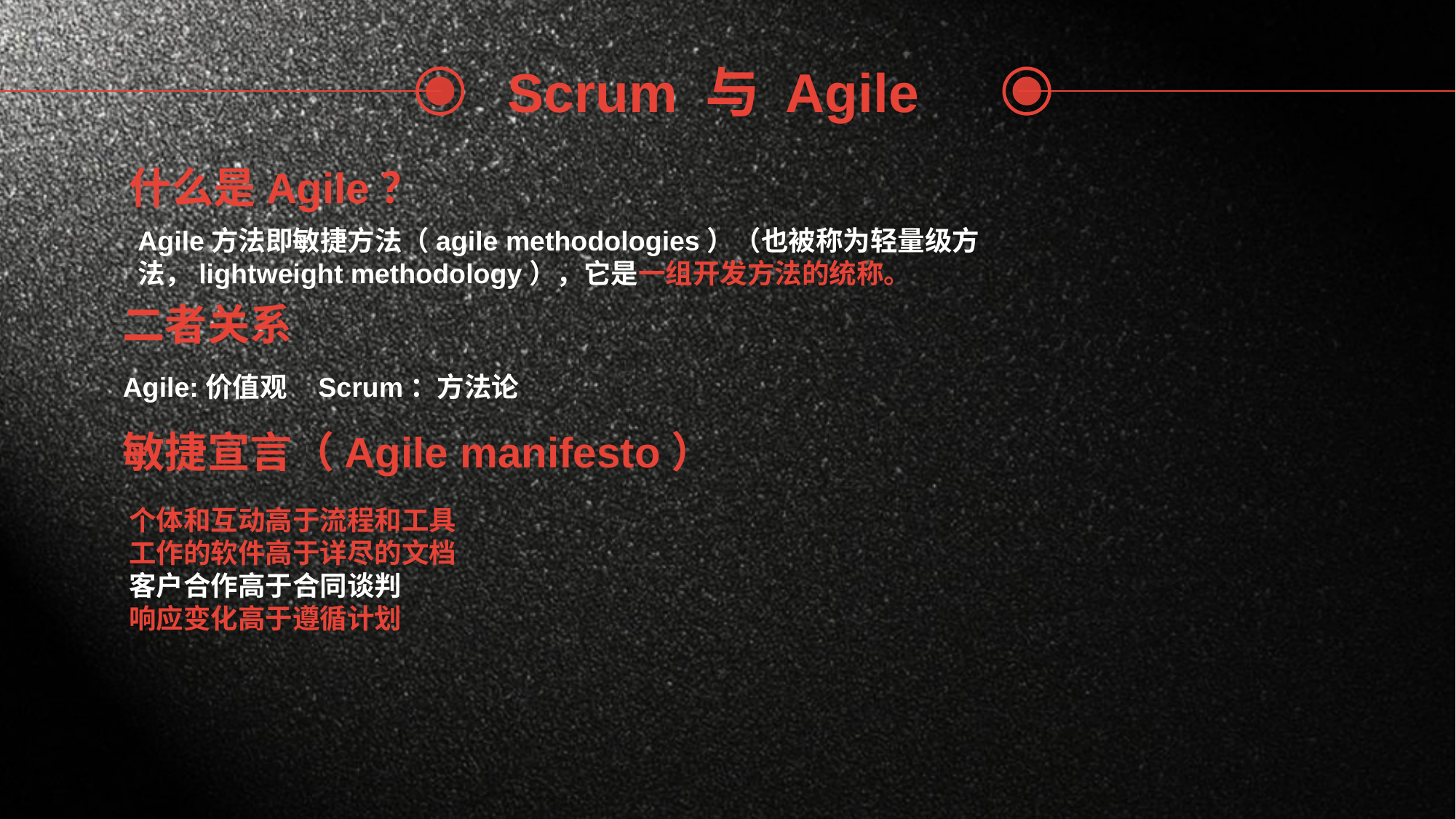

Scrum 与 Agile

什么是Agile？
Agile方法即敏捷方法（agile methodologies）（也被称为轻量级方法，lightweight methodology），它是一组开发方法的统称。
二者关系
Agile:价值观    Scrum：方法论
敏捷宣言（Agile manifesto）
个体和互动高于流程和工具
工作的软件高于详尽的文档
客户合作高于合同谈判
响应变化高于遵循计划